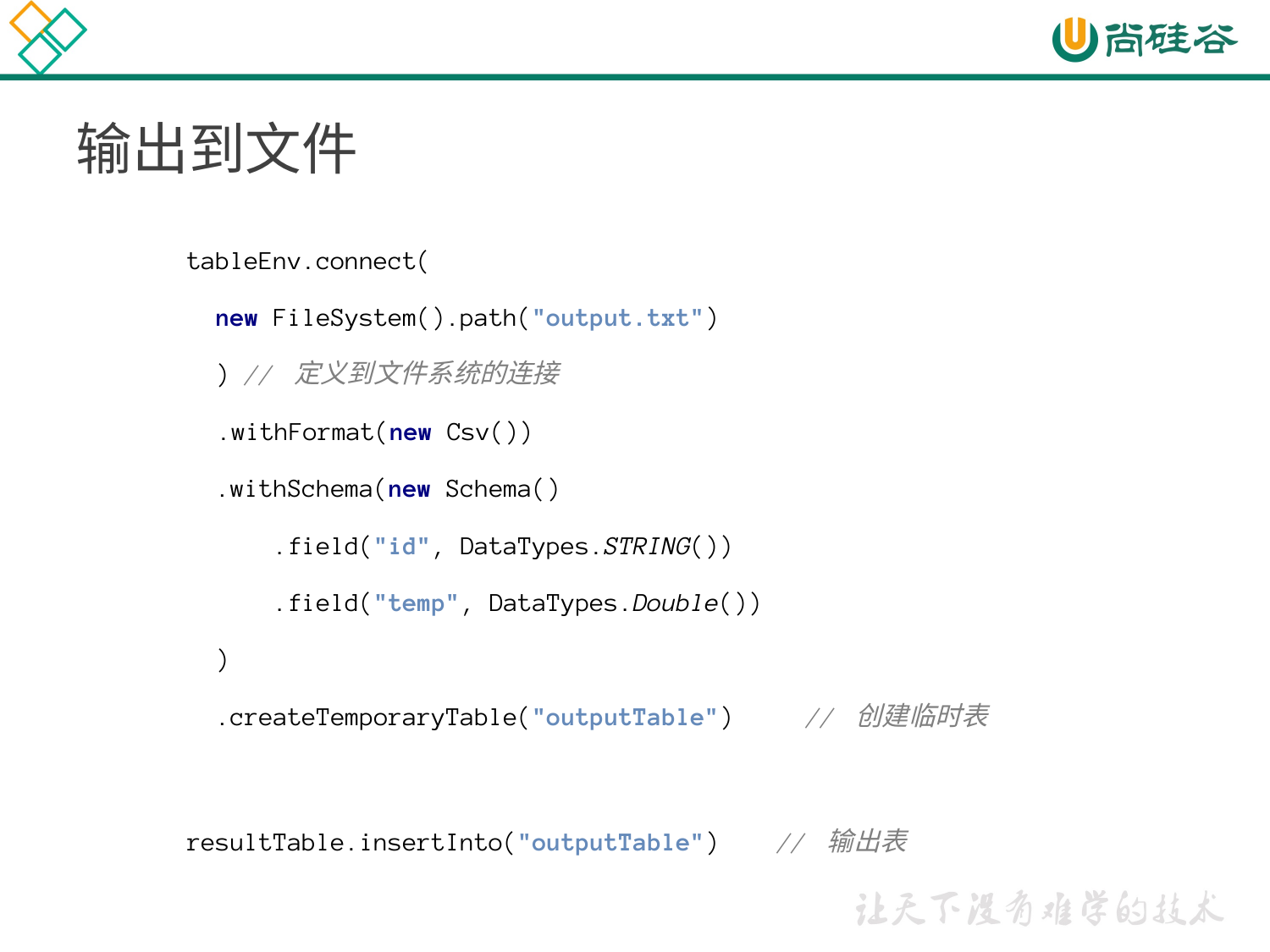

输出到文件
tableEnv.connect(
  new FileSystem().path("output.txt")
  ) // 定义到文件系统的连接
    .withFormat(new Csv())
  .withSchema(new Schema()
      .field("id", DataTypes.STRING())
      .field("temp", DataTypes.Double())
  )
  .createTemporaryTable("outputTable")     // 创建临时表
resultTable.insertInto("outputTable")    // 输出表